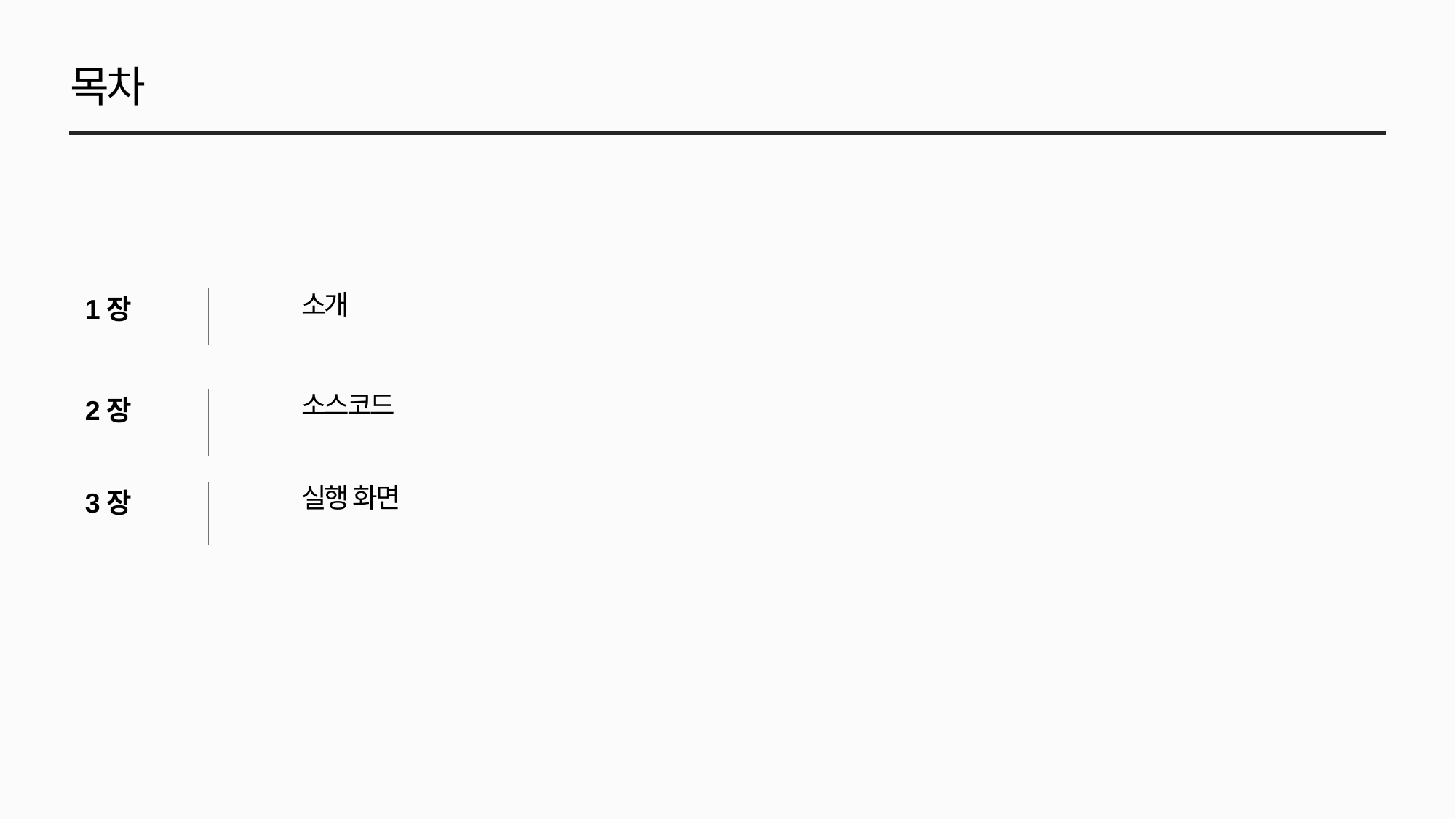

목차
소개
1장
소스코드

2장
실행 화면

3장